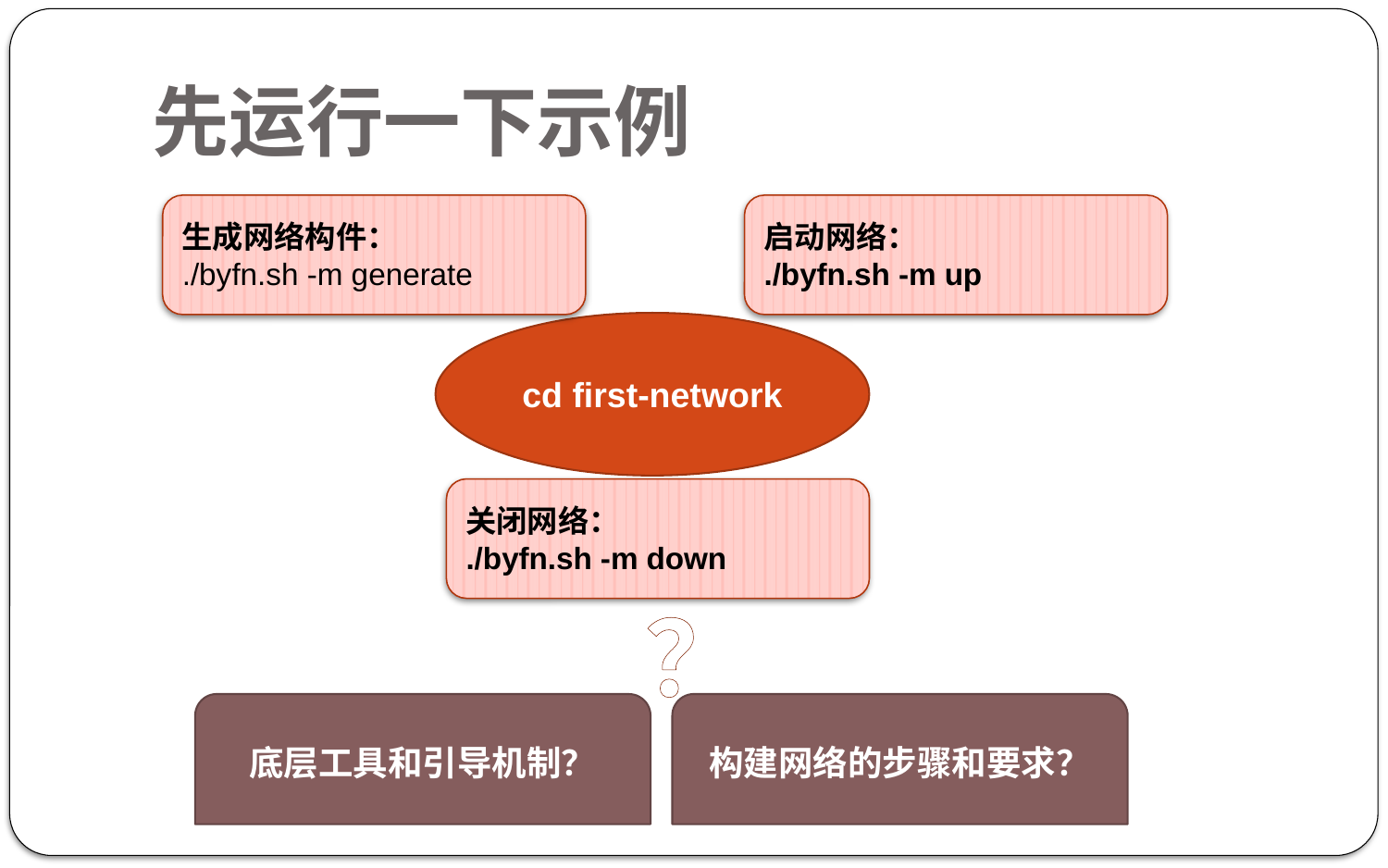

# 先运行一下示例
生成网络构件：
./byfn.sh -m generate
启动网络：
./byfn.sh -m up
cd first-network
关闭网络：
./byfn.sh -m down
？
底层工具和引导机制？
构建网络的步骤和要求？